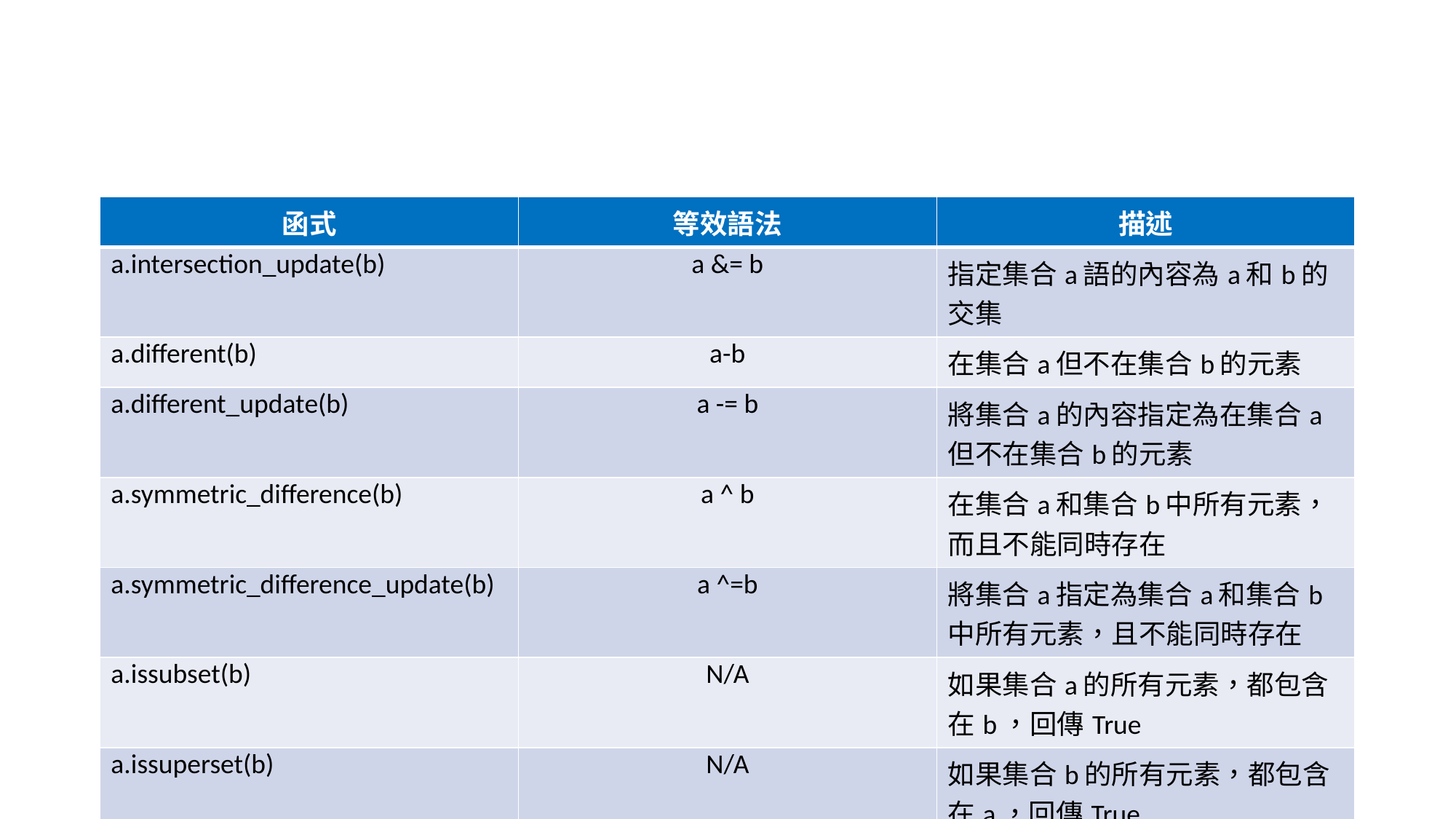

#
| 函式 | 等效語法 | 描述 |
| --- | --- | --- |
| a.intersection\_update(b) | a &= b | 指定集合a語的內容為a和b的交集 |
| a.different(b) | a-b | 在集合a但不在集合b的元素 |
| a.different\_update(b) | a -= b | 將集合a的內容指定為在集合a但不在集合b的元素 |
| a.symmetric\_difference(b) | a ^ b | 在集合a和集合b中所有元素，而且不能同時存在 |
| a.symmetric\_difference\_update(b) | a ^=b | 將集合a指定為集合a和集合b中所有元素，且不能同時存在 |
| a.issubset(b) | N/A | 如果集合a的所有元素，都包含在b，回傳True |
| a.issuperset(b) | N/A | 如果集合b的所有元素，都包含在a，回傳True |
| a.isdisjoint(b) | N/A | 如果集合a和集合b沒有重複的元素，回傳True |